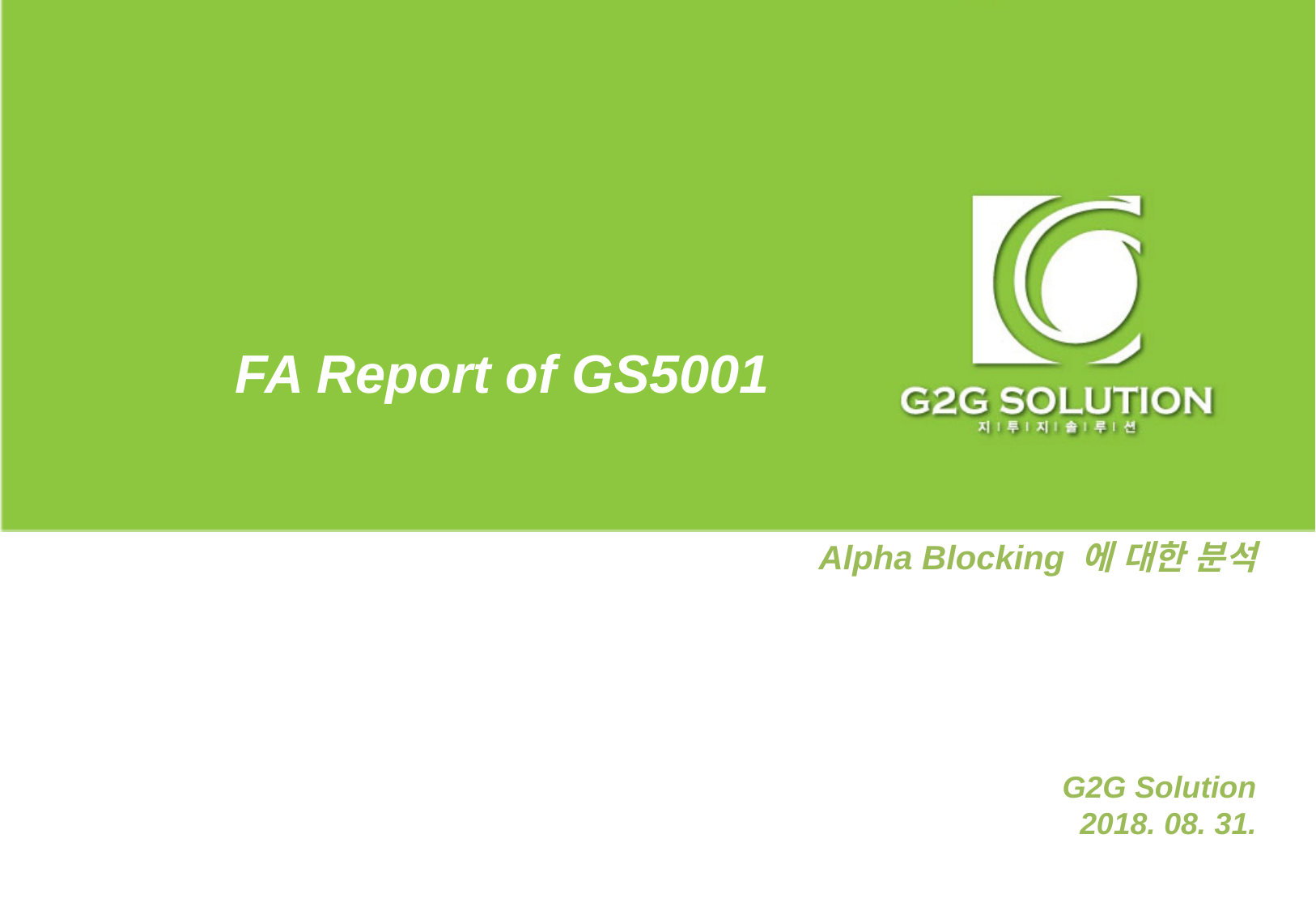

# FA Report of GS5001
Alpha Blocking 에 대한 분석
G2G Solution
2018. 08. 31.